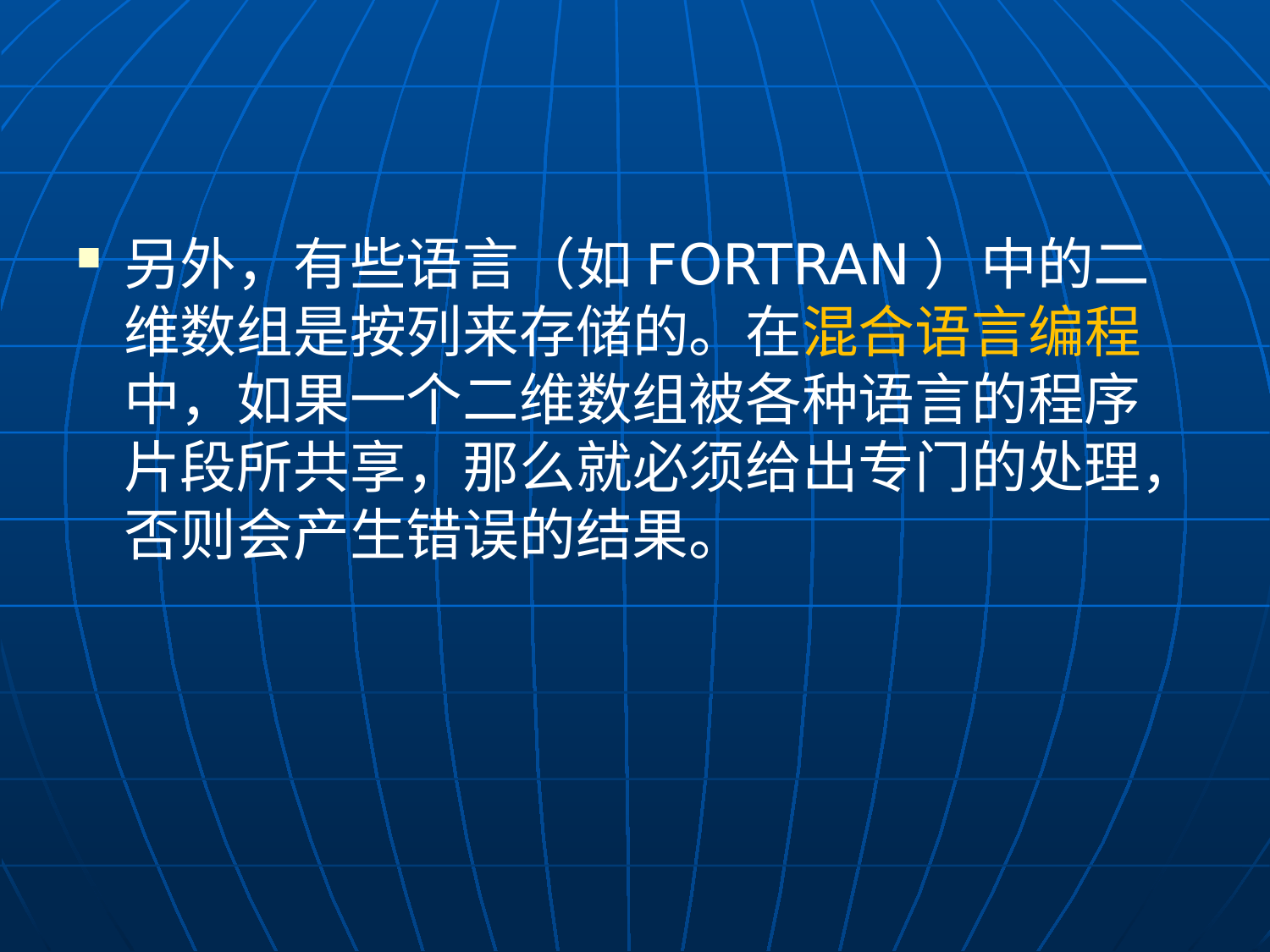

#
另外，有些语言（如FORTRAN）中的二维数组是按列来存储的。在混合语言编程中，如果一个二维数组被各种语言的程序片段所共享，那么就必须给出专门的处理，否则会产生错误的结果。